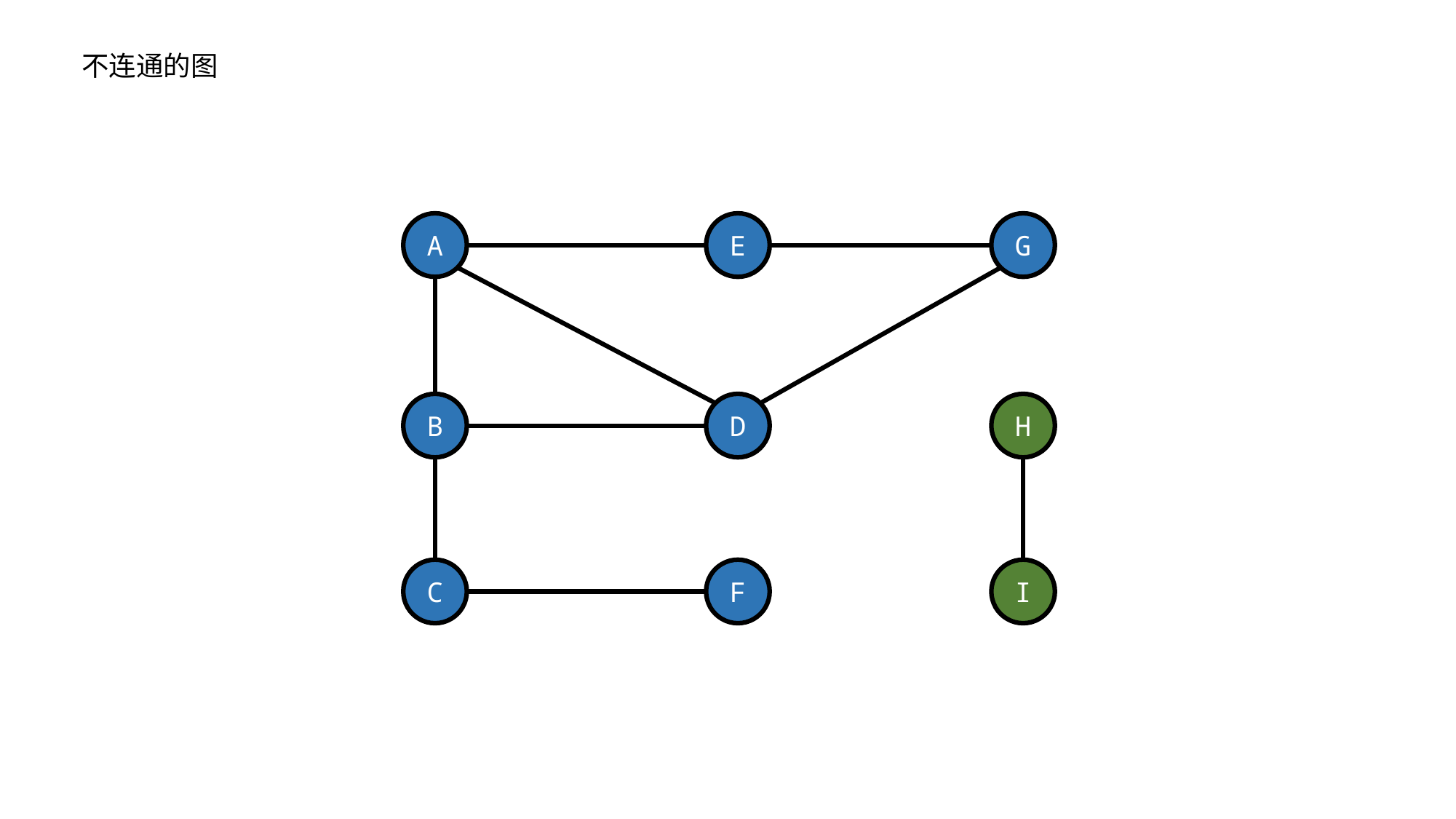

不连通的图
A
E
G
B
D
H
C
F
I